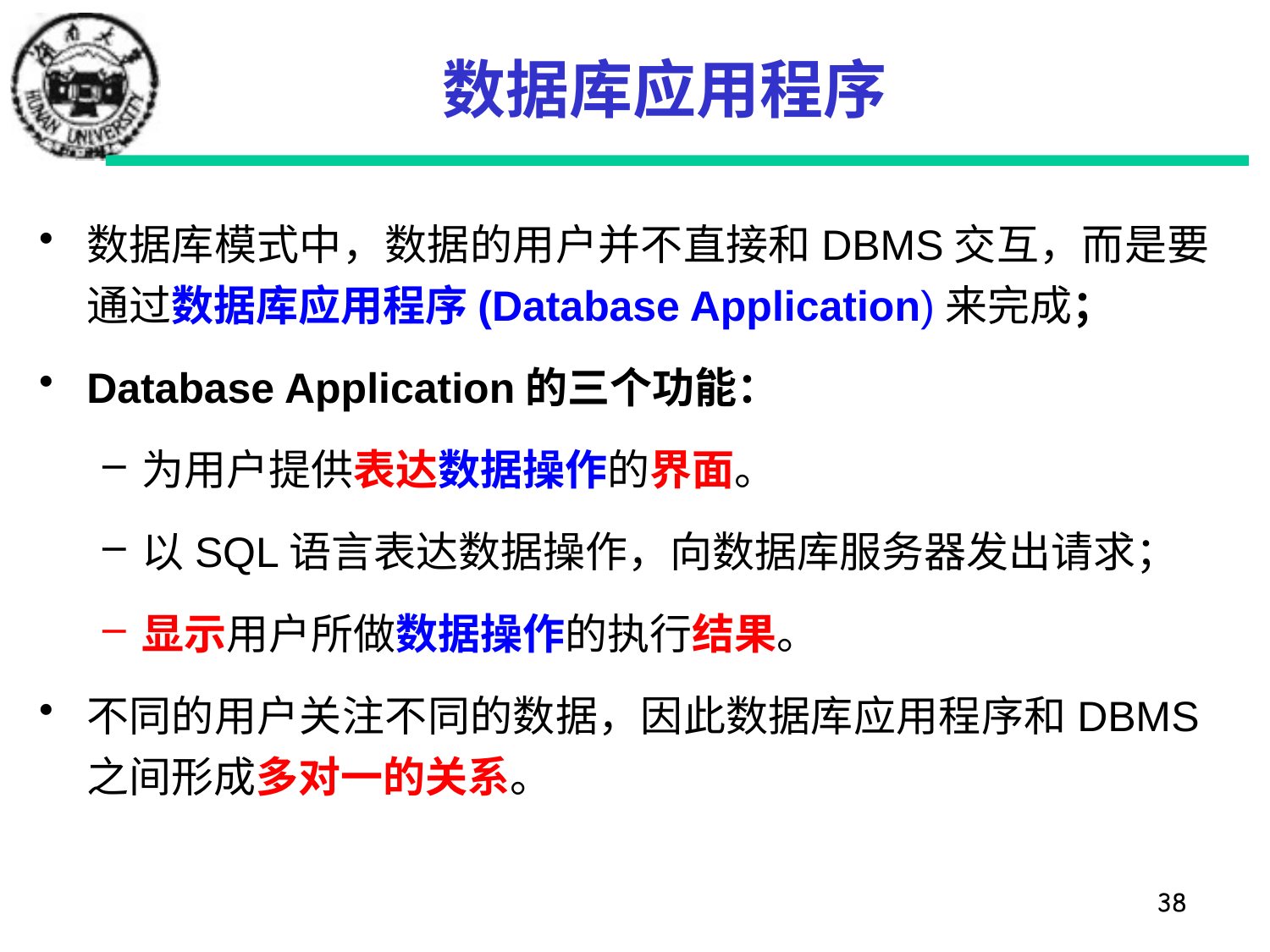

# 数据库应用程序
数据库模式中，数据的用户并不直接和DBMS交互，而是要通过数据库应用程序(Database Application)来完成；
Database Application的三个功能：
为用户提供表达数据操作的界面。
以SQL语言表达数据操作，向数据库服务器发出请求；
显示用户所做数据操作的执行结果。
不同的用户关注不同的数据，因此数据库应用程序和DBMS之间形成多对一的关系。
38